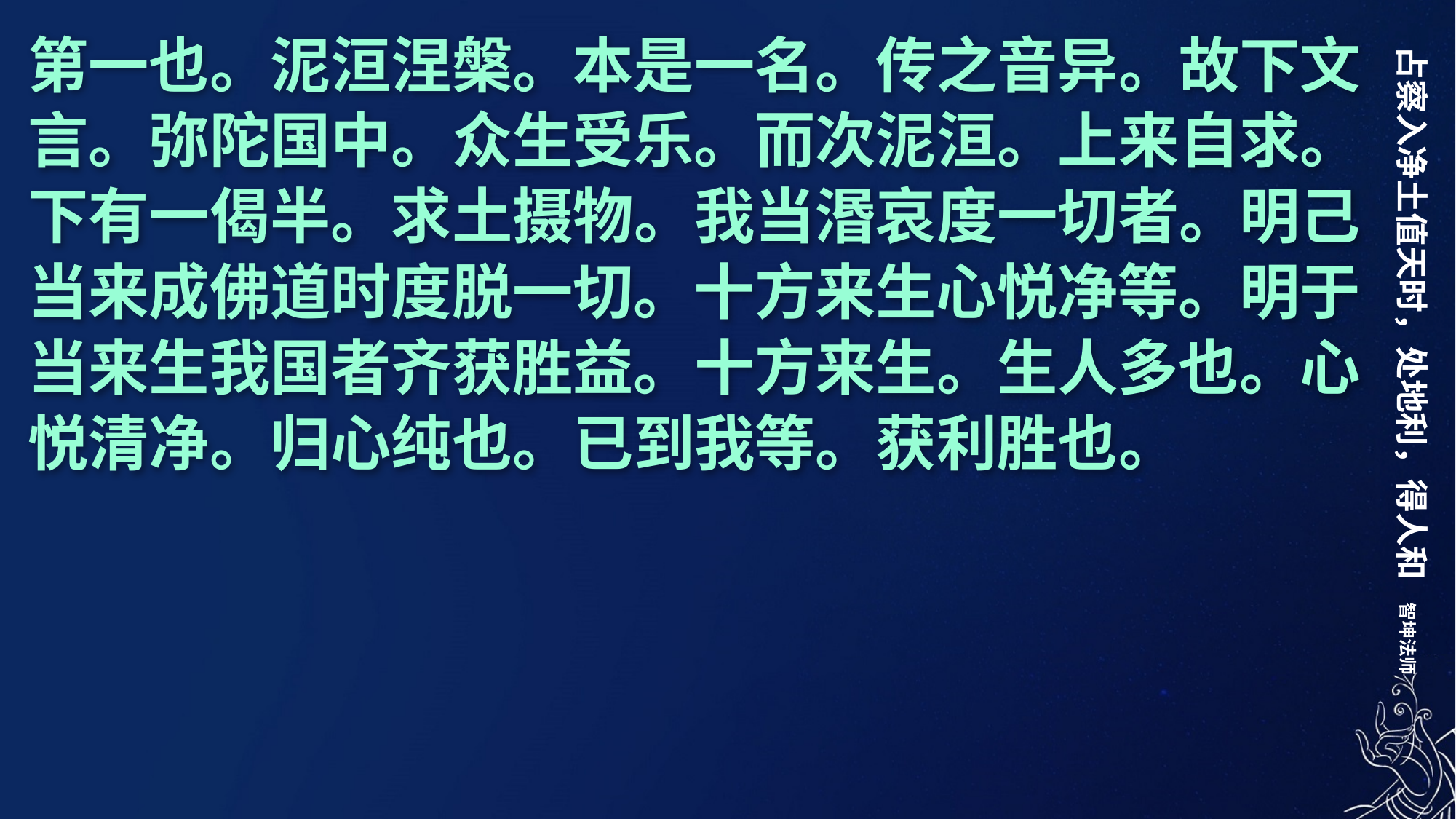

第一也。泥洹涅槃。本是一名。传之音异。故下文言。弥陀国中。众生受乐。而次泥洹。上来自求。下有一偈半。求土摄物。我当湣哀度一切者。明己当来成佛道时度脱一切。十方来生心悦净等。明于当来生我国者齐获胜益。十方来生。生人多也。心悦清净。归心纯也。已到我等。获利胜也。